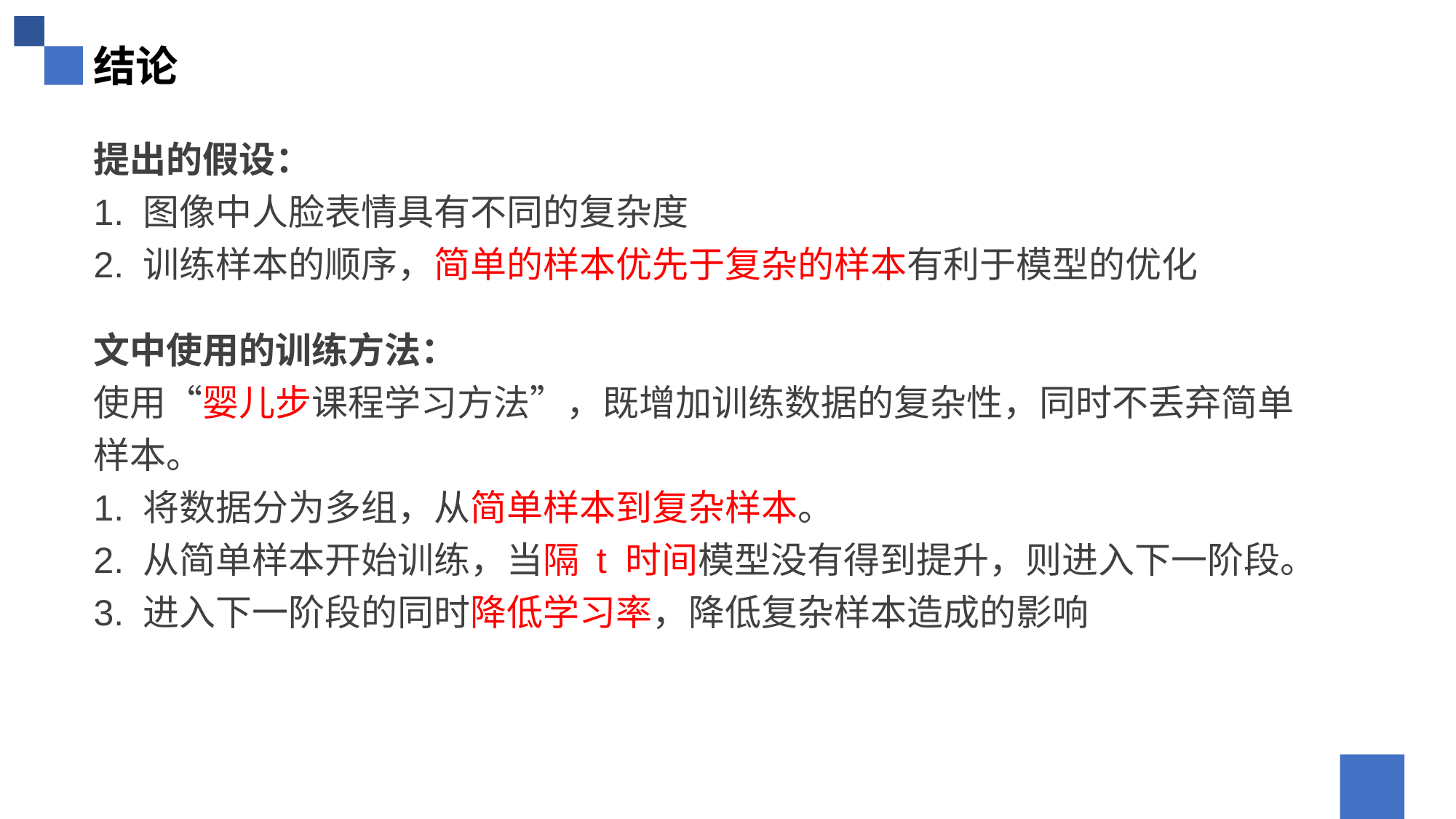

结论
提出的假设：
1. 图像中人脸表情具有不同的复杂度
2. 训练样本的顺序，简单的样本优先于复杂的样本有利于模型的优化
文中使用的训练方法：
使用“婴儿步课程学习方法”，既增加训练数据的复杂性，同时不丢弃简单样本。
1. 将数据分为多组，从简单样本到复杂样本。
2. 从简单样本开始训练，当隔 t 时间模型没有得到提升，则进入下一阶段。
3. 进入下一阶段的同时降低学习率，降低复杂样本造成的影响